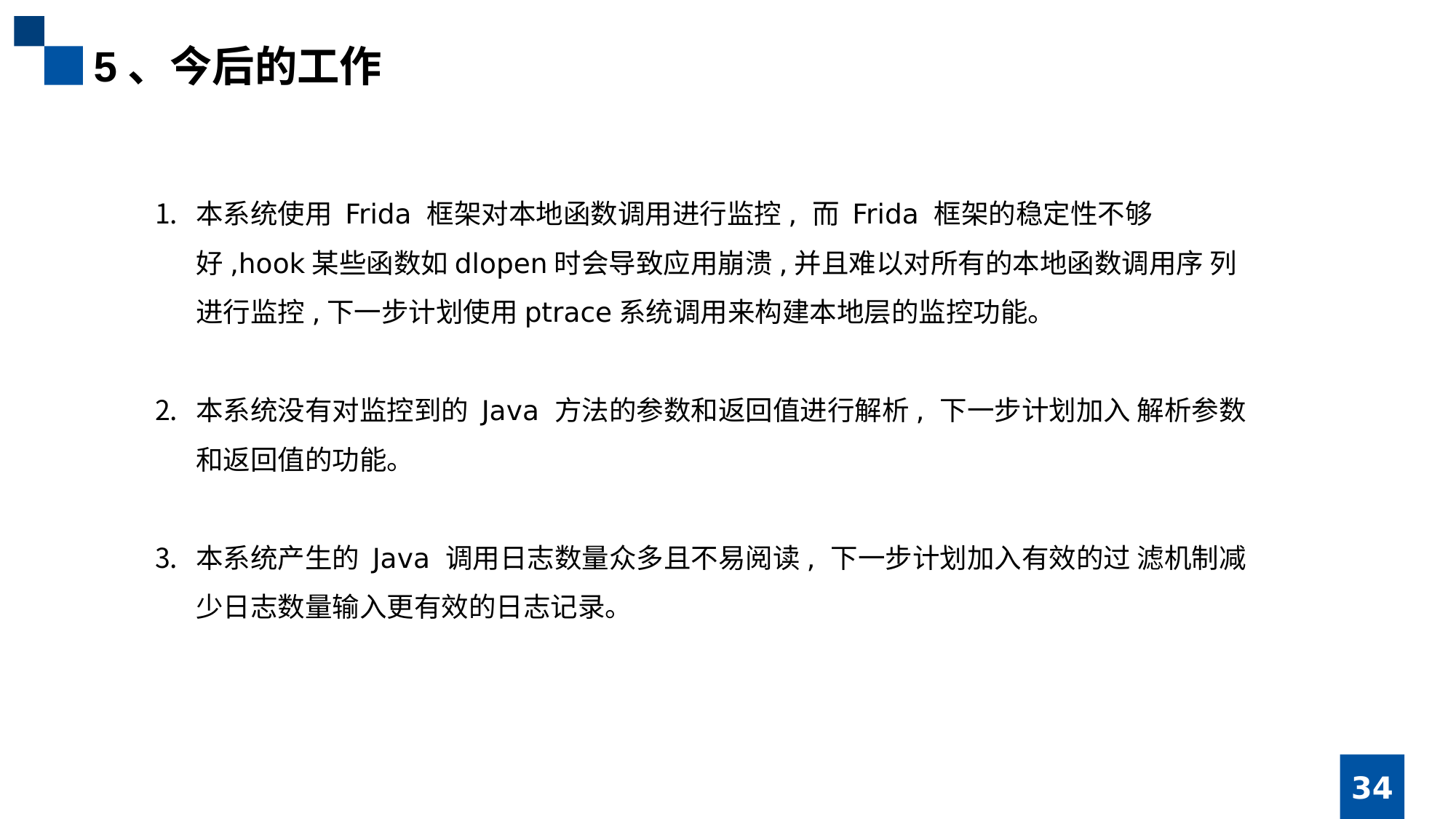

5、今后的工作
本系统使用 Frida 框架对本地函数调用进行监控, 而 Frida 框架的稳定性不够 好,hook某些函数如dlopen时会导致应用崩溃,并且难以对所有的本地函数调用序 列进行监控,下一步计划使用ptrace系统调用来构建本地层的监控功能。

本系统没有对监控到的 Java 方法的参数和返回值进行解析, 下一步计划加入 解析参数和返回值的功能。

本系统产生的 Java 调用日志数量众多且不易阅读, 下一步计划加入有效的过 滤机制减少日志数量输入更有效的日志记录。
34